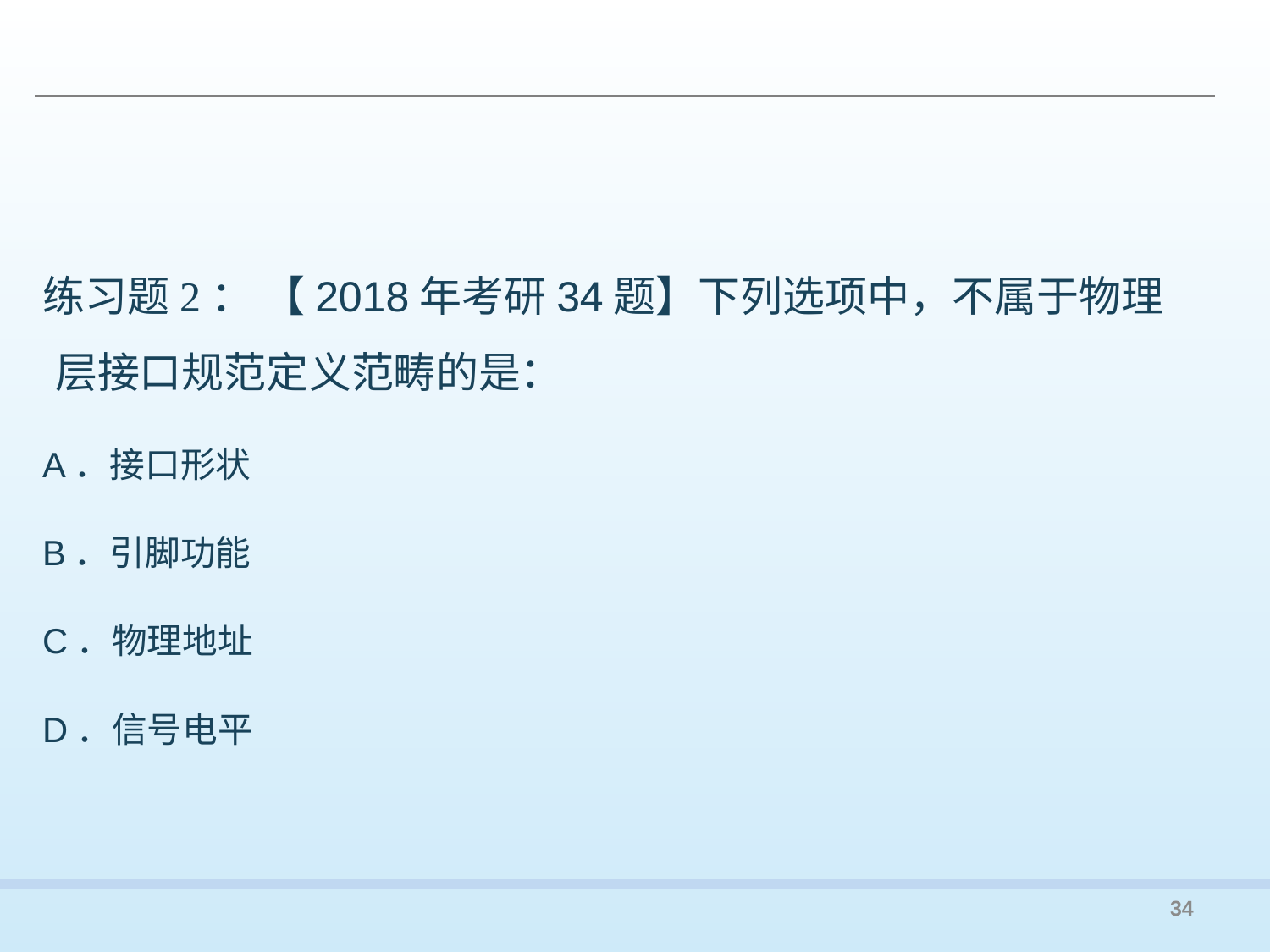

练习题2： 【2018年考研34题】下列选项中，不属于物理层接口规范定义范畴的是：
A．接口形状
B．引脚功能
C．物理地址
D．信号电平

34